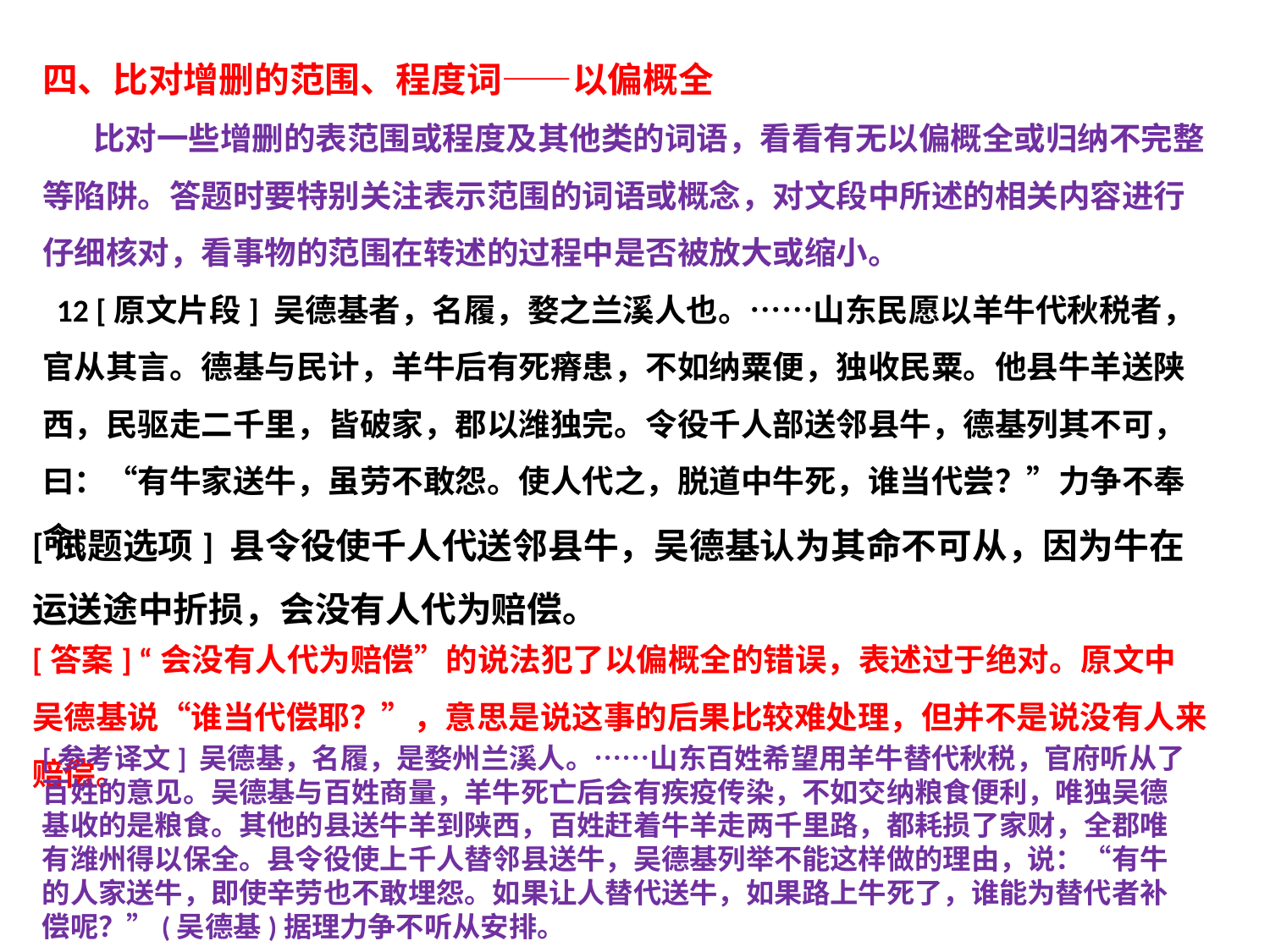

四、比对增删的范围、程度词——以偏概全
      比对一些增删的表范围或程度及其他类的词语，看看有无以偏概全或归纳不完整等陷阱。答题时要特别关注表示范围的词语或概念，对文段中所述的相关内容进行仔细核对，看事物的范围在转述的过程中是否被放大或缩小。
  12 [原文片段] 吴德基者，名履，婺之兰溪人也。……山东民愿以羊牛代秋税者，官从其言。德基与民计，羊牛后有死瘠患，不如纳粟便，独收民粟。他县牛羊送陕西，民驱走二千里，皆破家，郡以潍独完。令役千人部送邻县牛，德基列其不可，曰：“有牛家送牛，虽劳不敢怨。使人代之，脱道中牛死，谁当代尝？”力争不奉命。

[试题选项] 县令役使千人代送邻县牛，吴德基认为其命不可从，因为牛在运送途中折损，会没有人代为赔偿。

[答案] “会没有人代为赔偿”的说法犯了以偏概全的错误，表述过于绝对。原文中吴德基说“谁当代偿耶？”，意思是说这事的后果比较难处理，但并不是说没有人来赔偿。

[参考译文] 吴德基，名履，是婺州兰溪人。……山东百姓希望用羊牛替代秋税，官府听从了百姓的意见。吴德基与百姓商量，羊牛死亡后会有疾疫传染，不如交纳粮食便利，唯独吴德基收的是粮食。其他的县送牛羊到陕西，百姓赶着牛羊走两千里路，都耗损了家财，全郡唯有潍州得以保全。县令役使上千人替邻县送牛，吴德基列举不能这样做的理由，说：“有牛的人家送牛，即使辛劳也不敢埋怨。如果让人替代送牛，如果路上牛死了，谁能为替代者补偿呢？”(吴德基)据理力争不听从安排。